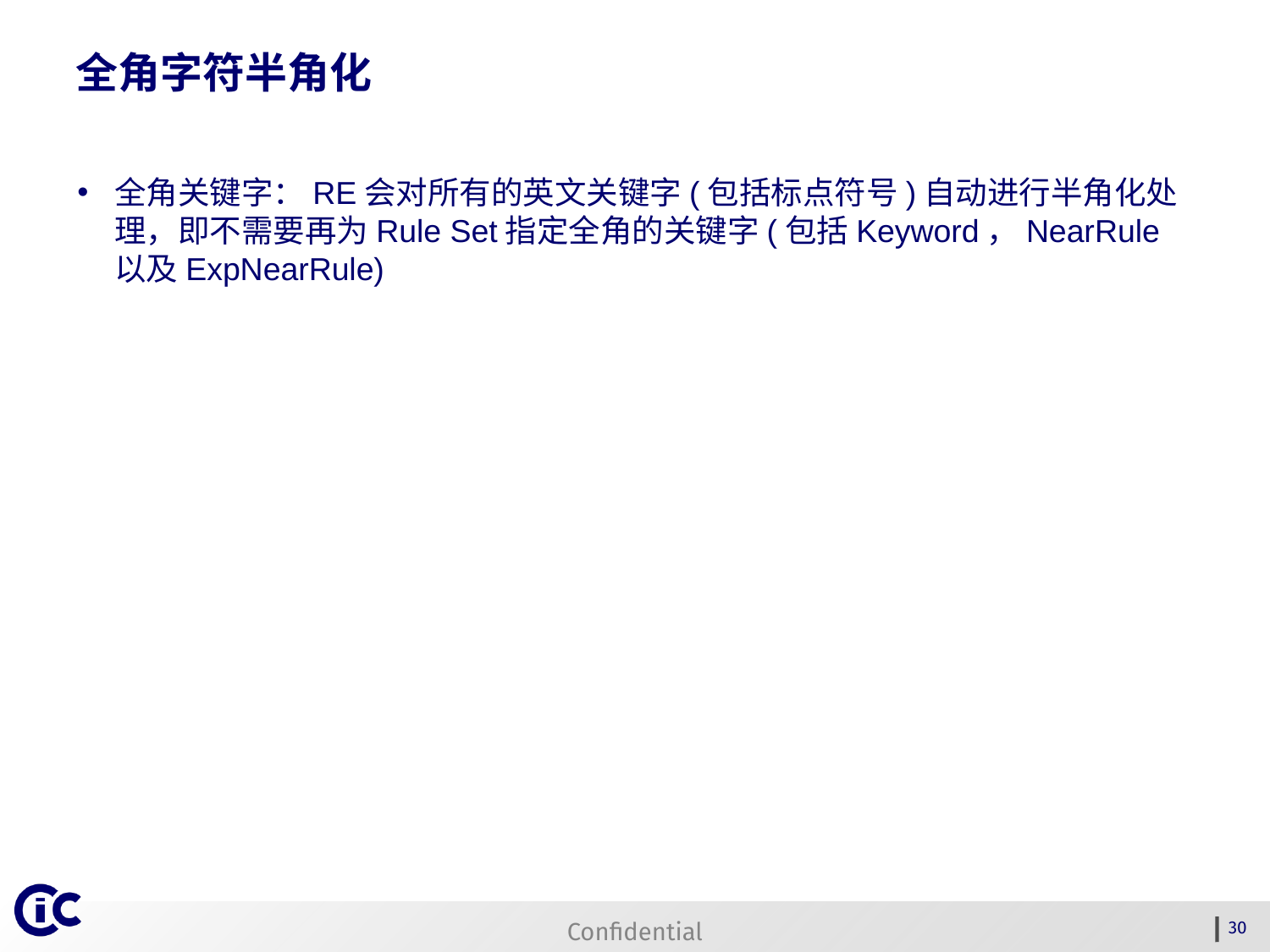

全角字符半角化
全角关键字：RE会对所有的英文关键字(包括标点符号)自动进行半角化处理，即不需要再为Rule Set指定全角的关键字(包括Keyword，NearRule以及ExpNearRule)